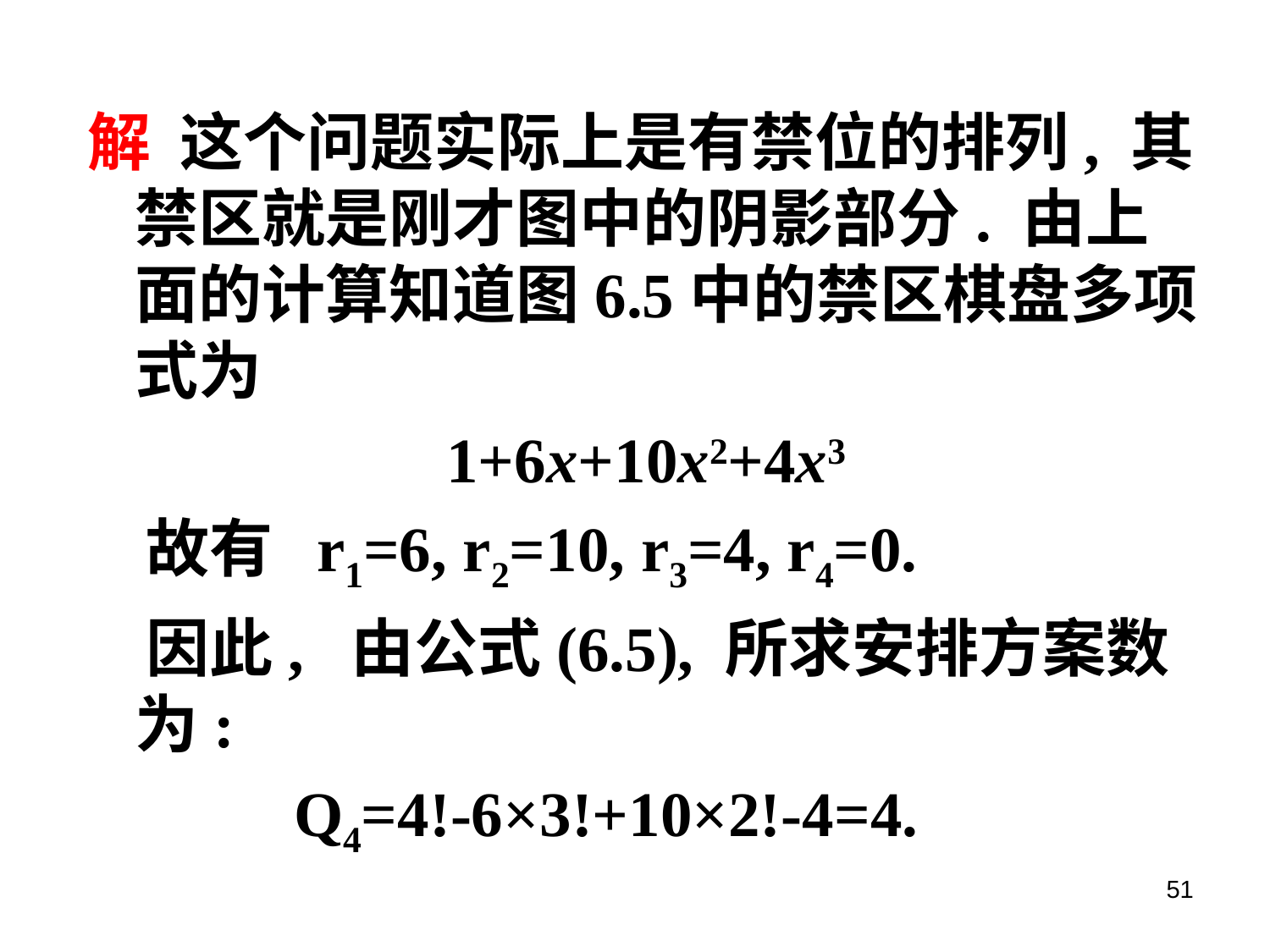

解  这个问题实际上是有禁位的排列, 其禁区就是刚才图中的阴影部分. 由上面的计算知道图6.5中的禁区棋盘多项式为
1+6x+10x2+4x3
   故有  r1=6, r2=10, r3=4, r4=0.
   因此,  由公式(6.5), 所求安排方案数为:
             Q4=4!-6×3!+10×2!-4=4.
51